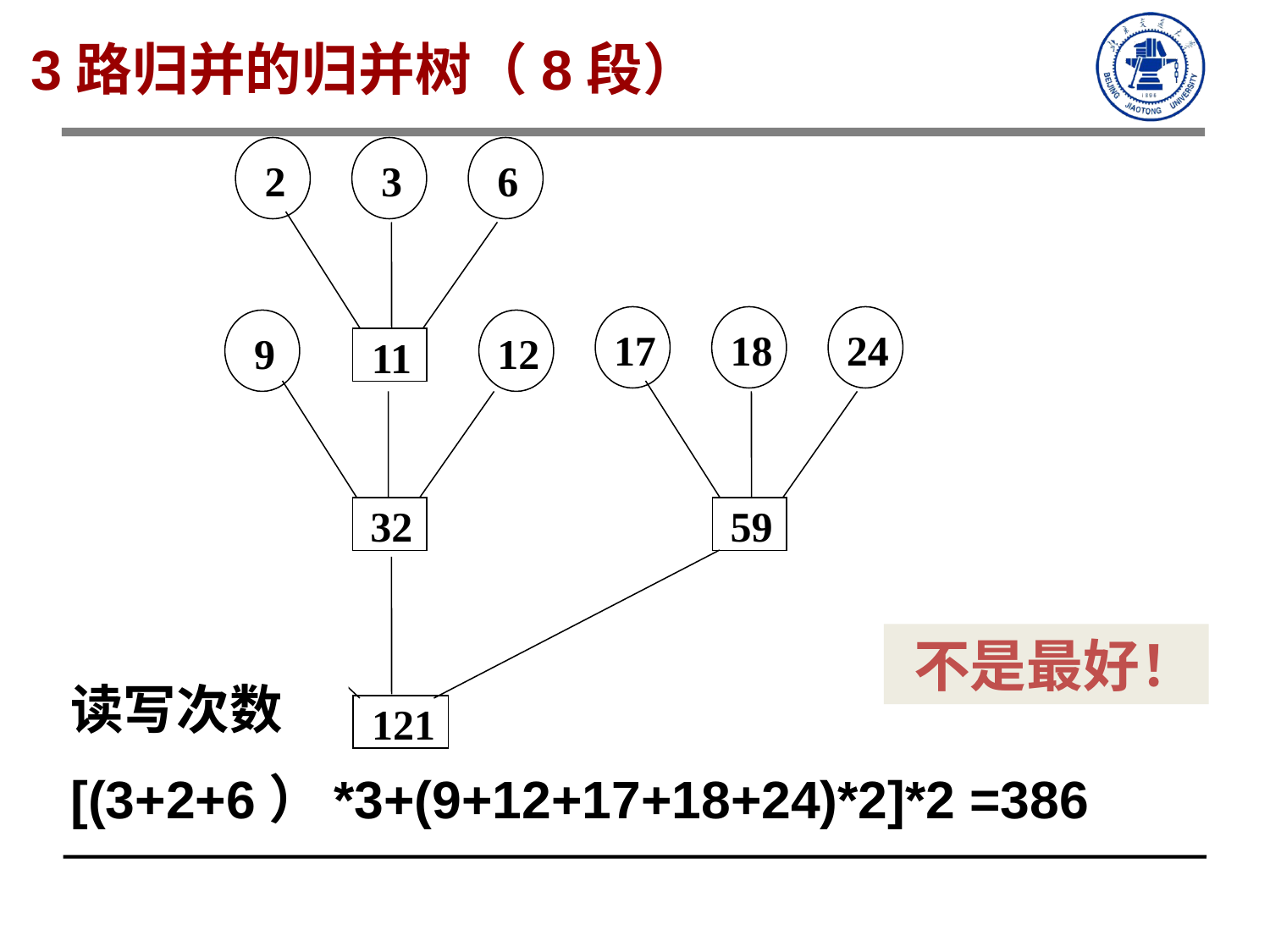

3路归并的归并树（8段）

2

3

6

17

18

24

9

12

11

30
32

59

不是最好！
读写次数
[(3+2+6）*3+(9+12+17+18+24)*2]*2 =386
121